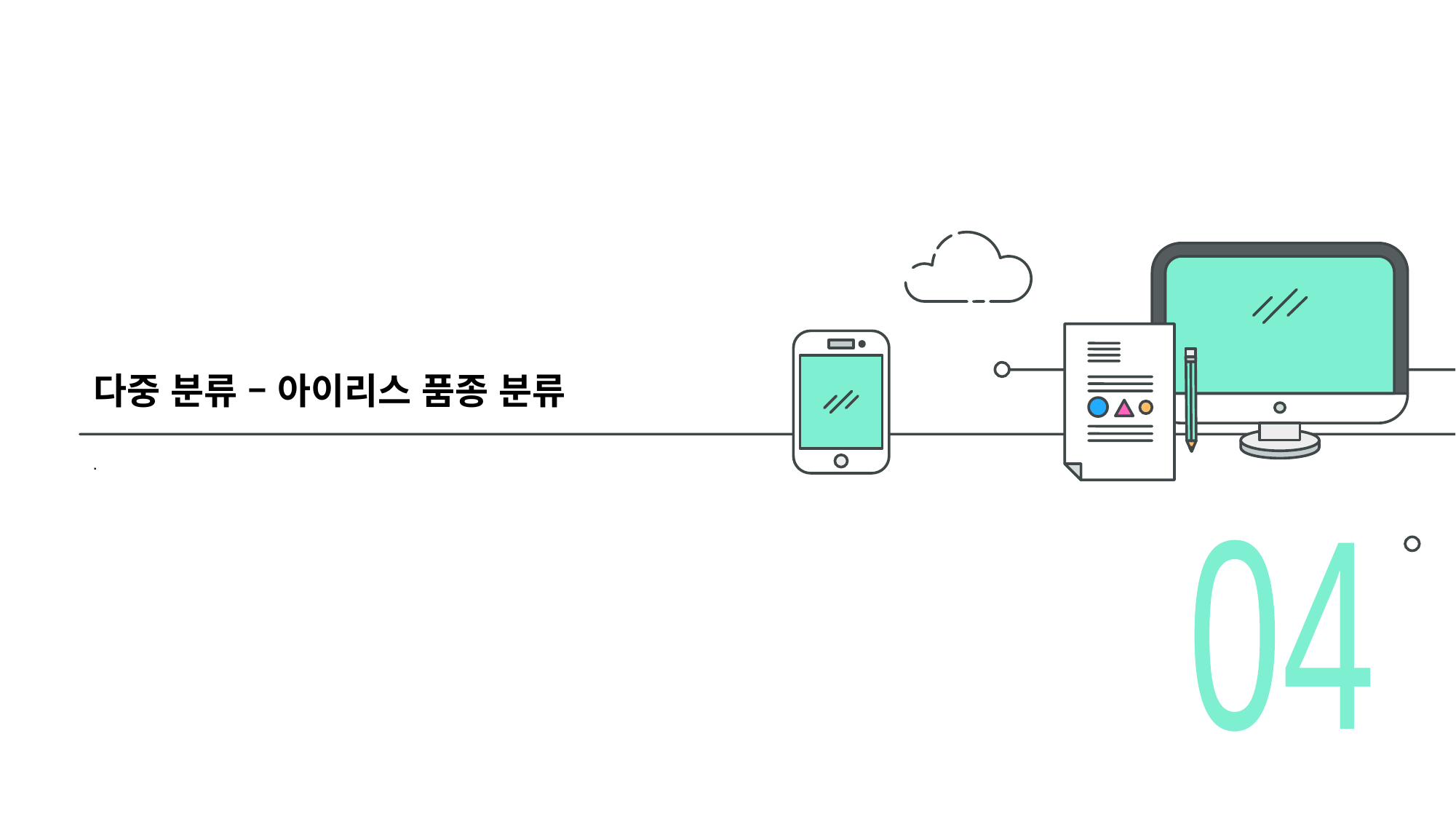

# 다중 분류 – 아이리스 품종 분류
.

04